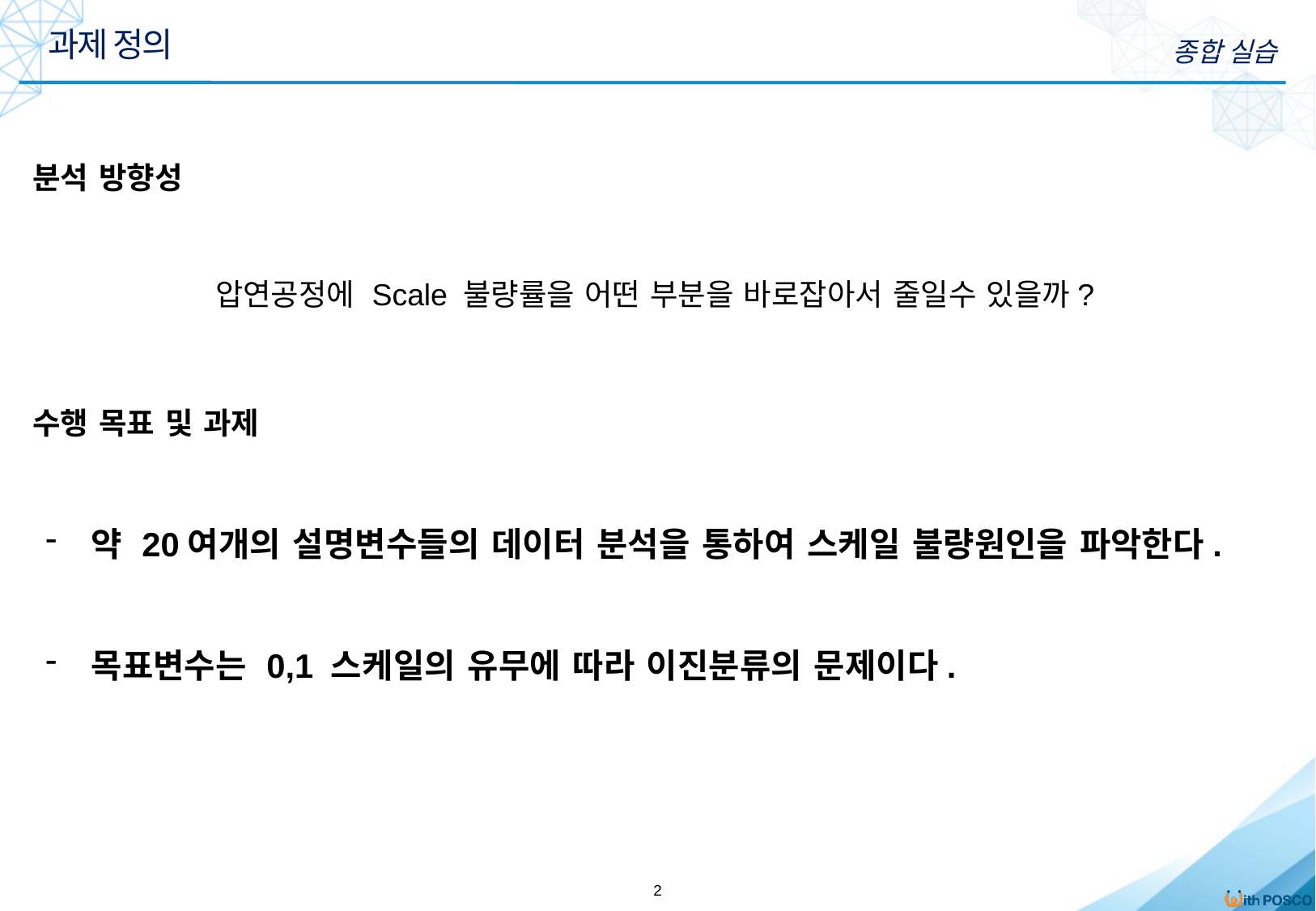

과제 정의
종합 실습
분석 방향성

압연공정에 Scale 불량률을 어떤 부분을 바로잡아서 줄일수 있을까?
수행 목표 및 과제
약 20여개의 설명변수들의 데이터 분석을 통하여 스케일 불량원인을 파악한다.

목표변수는 0,1 스케일의 유무에 따라 이진분류의 문제이다.